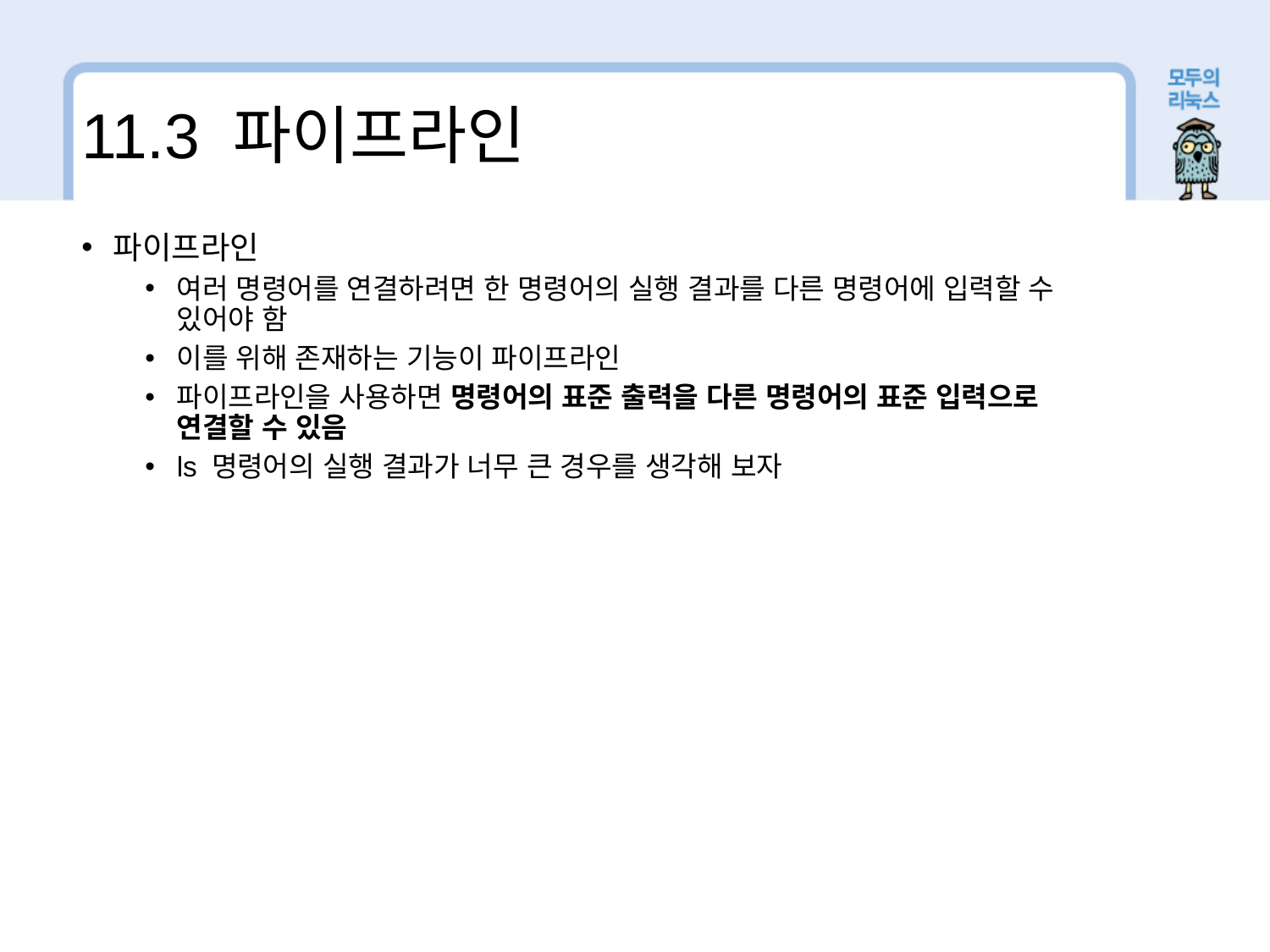

11.3 파이프라인
파이프라인
여러 명령어를 연결하려면 한 명령어의 실행 결과를 다른 명령어에 입력할 수 있어야 함
이를 위해 존재하는 기능이 파이프라인
파이프라인을 사용하면 명령어의 표준 출력을 다른 명령어의 표준 입력으로 연결할 수 있음
ls 명령어의 실행 결과가 너무 큰 경우를 생각해 보자